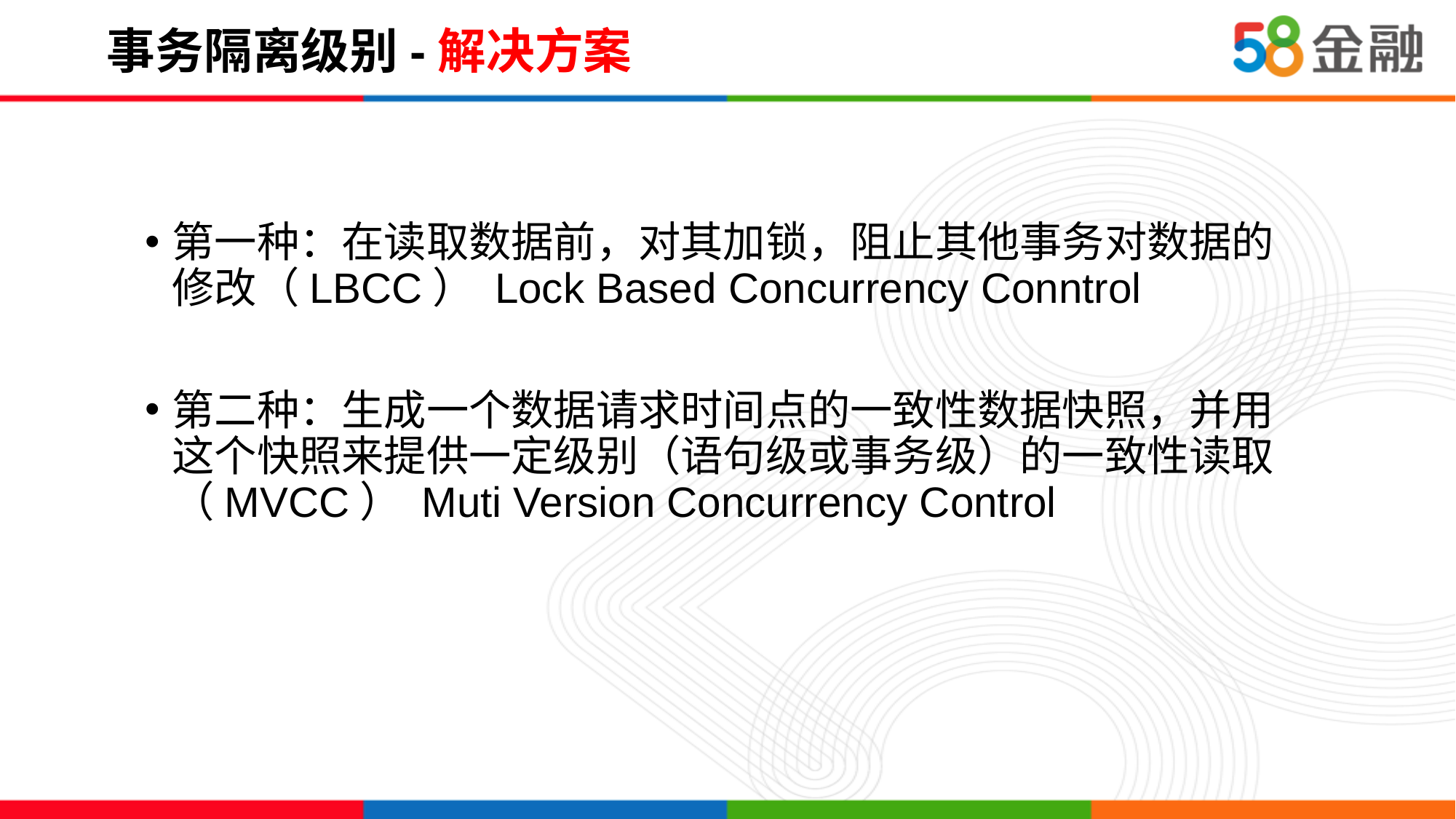

# 事务隔离级别-解决方案

第一种：在读取数据前，对其加锁，阻止其他事务对数据的修改（LBCC） Lock Based Concurrency Conntrol

第二种：生成一个数据请求时间点的一致性数据快照，并用这个快照来提供一定级别（语句级或事务级）的一致性读取（MVCC） Muti Version Concurrency Control